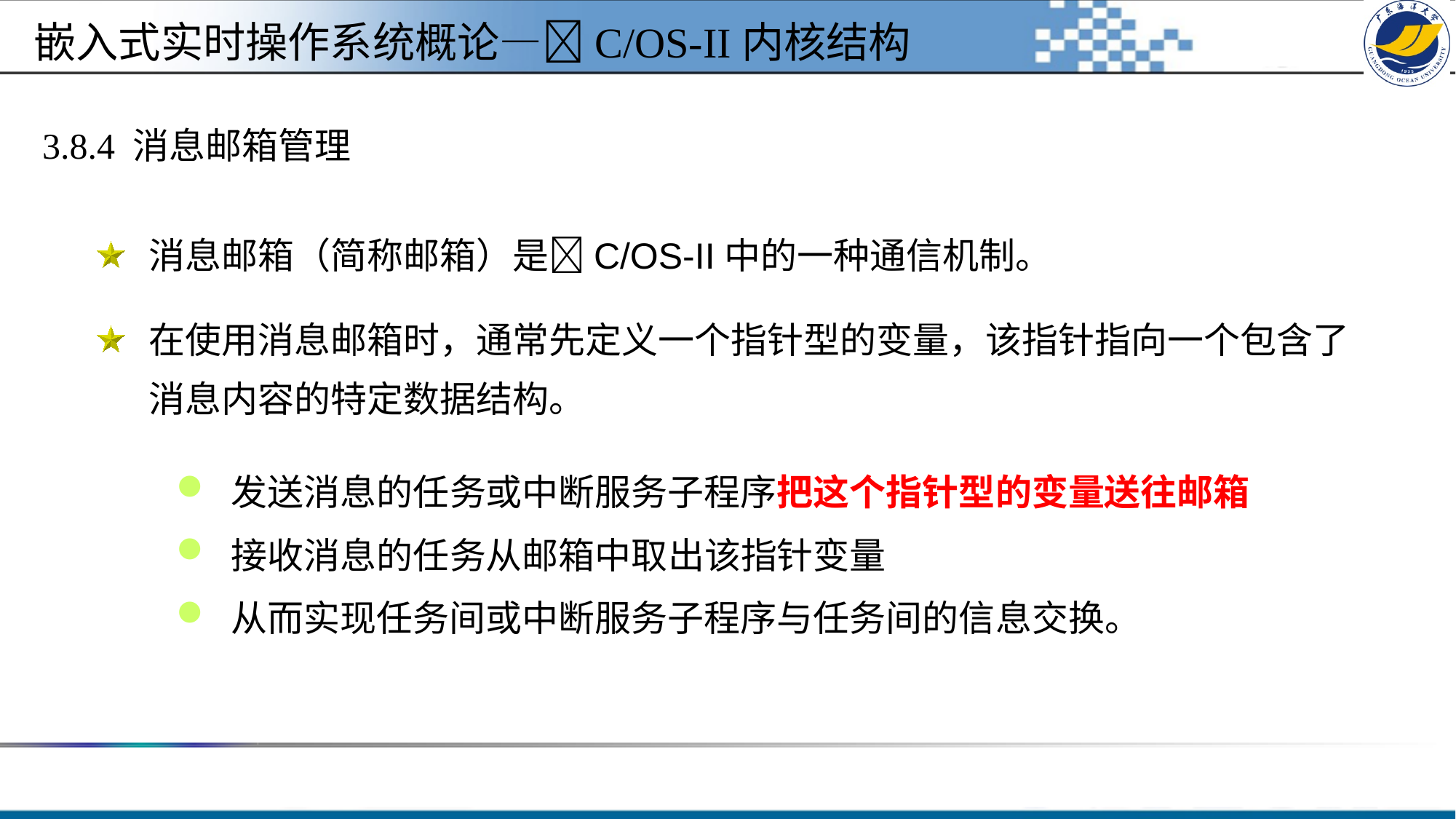

嵌入式实时操作系统概论—μC/OS-II内核结构
# 3.8.4 消息邮箱管理
消息邮箱（简称邮箱）是μC/OS-II中的一种通信机制。
在使用消息邮箱时，通常先定义一个指针型的变量，该指针指向一个包含了消息内容的特定数据结构。
发送消息的任务或中断服务子程序把这个指针型的变量送往邮箱
接收消息的任务从邮箱中取出该指针变量
从而实现任务间或中断服务子程序与任务间的信息交换。
72